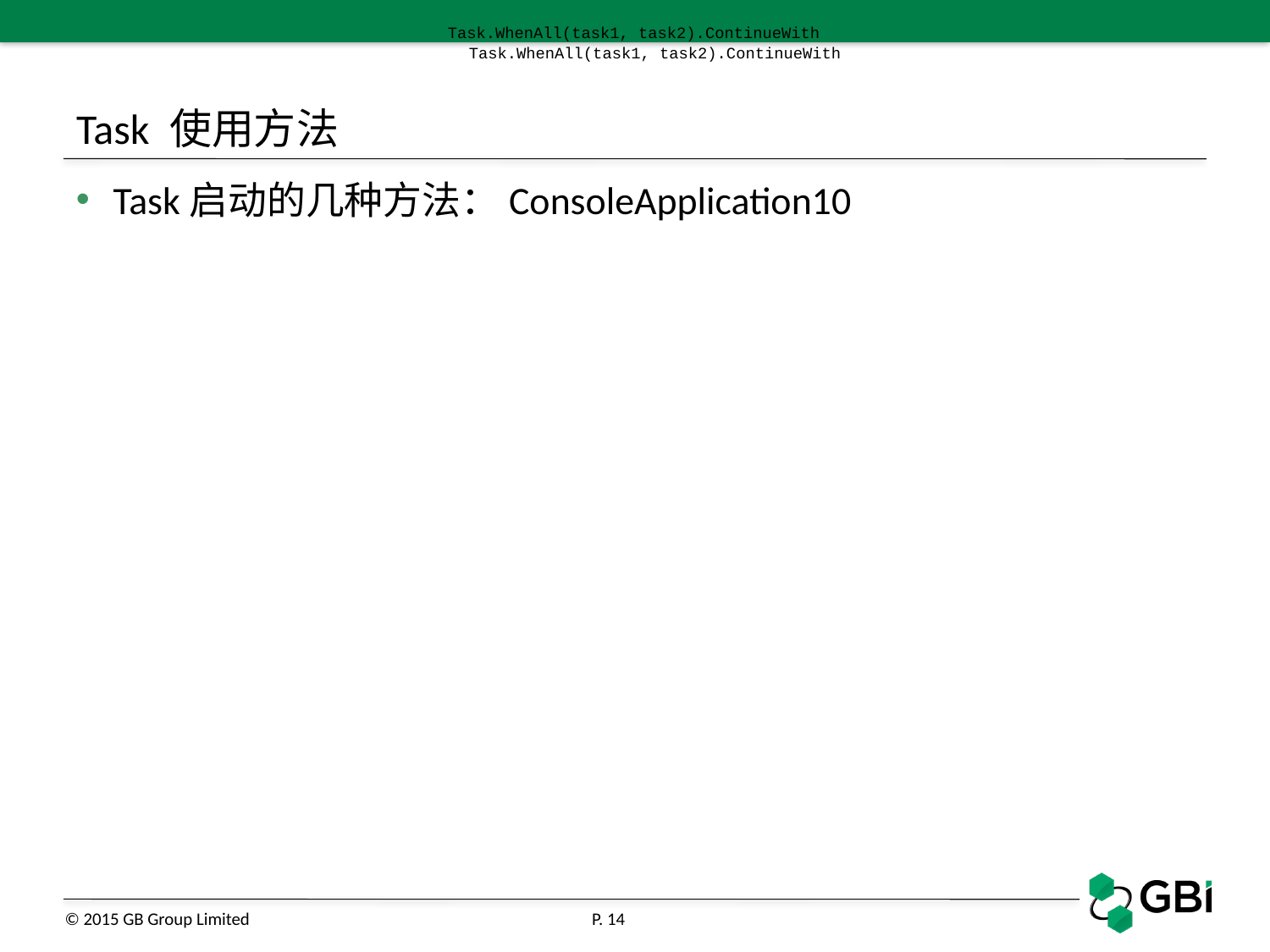

Task.WhenAll(task1, task2).ContinueWith
Task.WhenAll(task1, task2).ContinueWith
# Task 使用方法
Task启动的几种方法：ConsoleApplication10